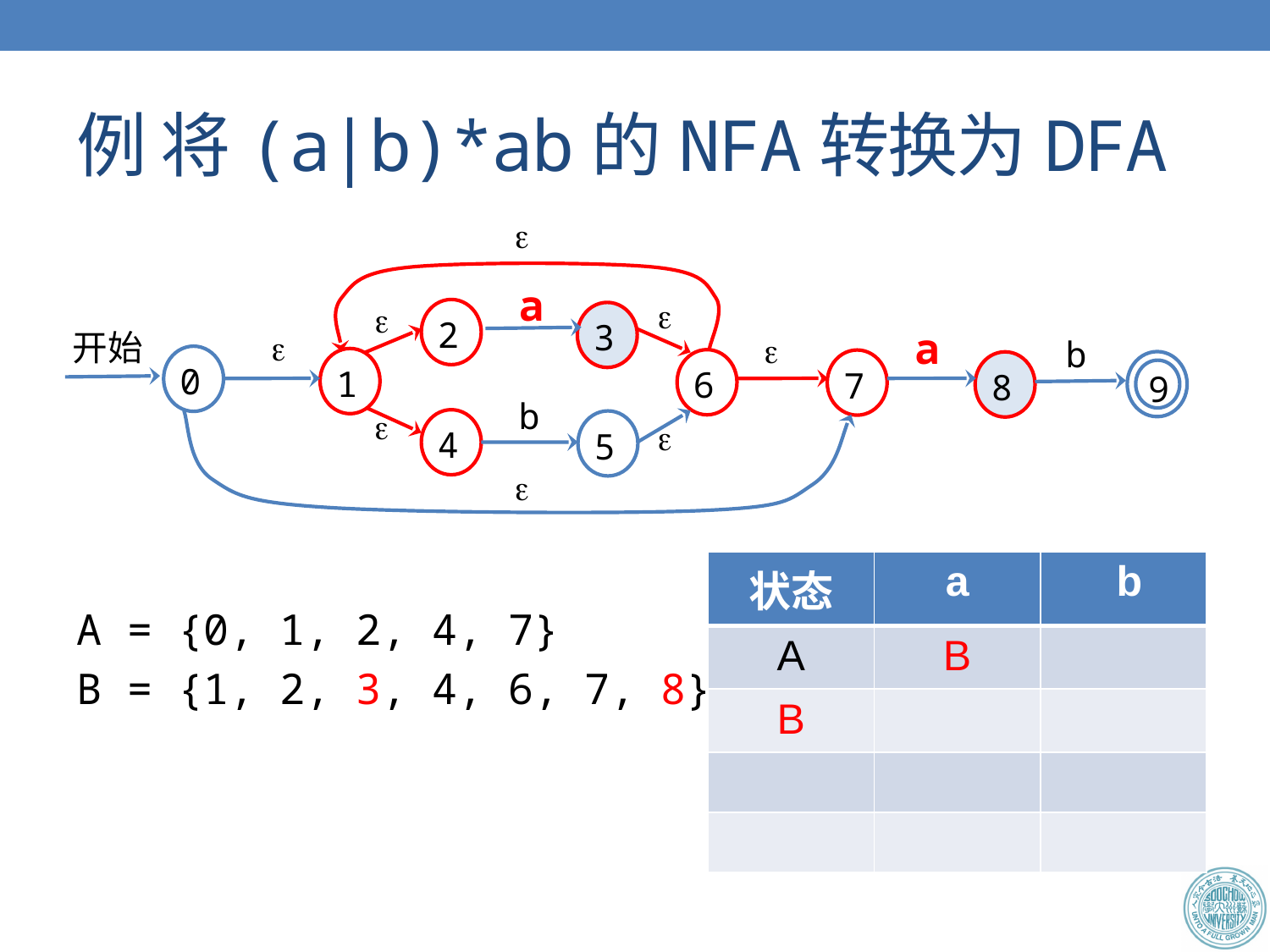

# 例 将(a|b)*ab的NFA转换为DFA
ε

a
ε
ε
2
3
开始
ε
ε

b

0
1
6
7

9
8

b
ε

4

5
ε

ε
a
| 状态 | a | b |
| --- | --- | --- |
| A | B |  |
| B |  |  |
|  |  |  |
|  |  |  |
A = {0, 1, 2, 4, 7}
B = {1, 2, 3, 4, 6, 7, 8}